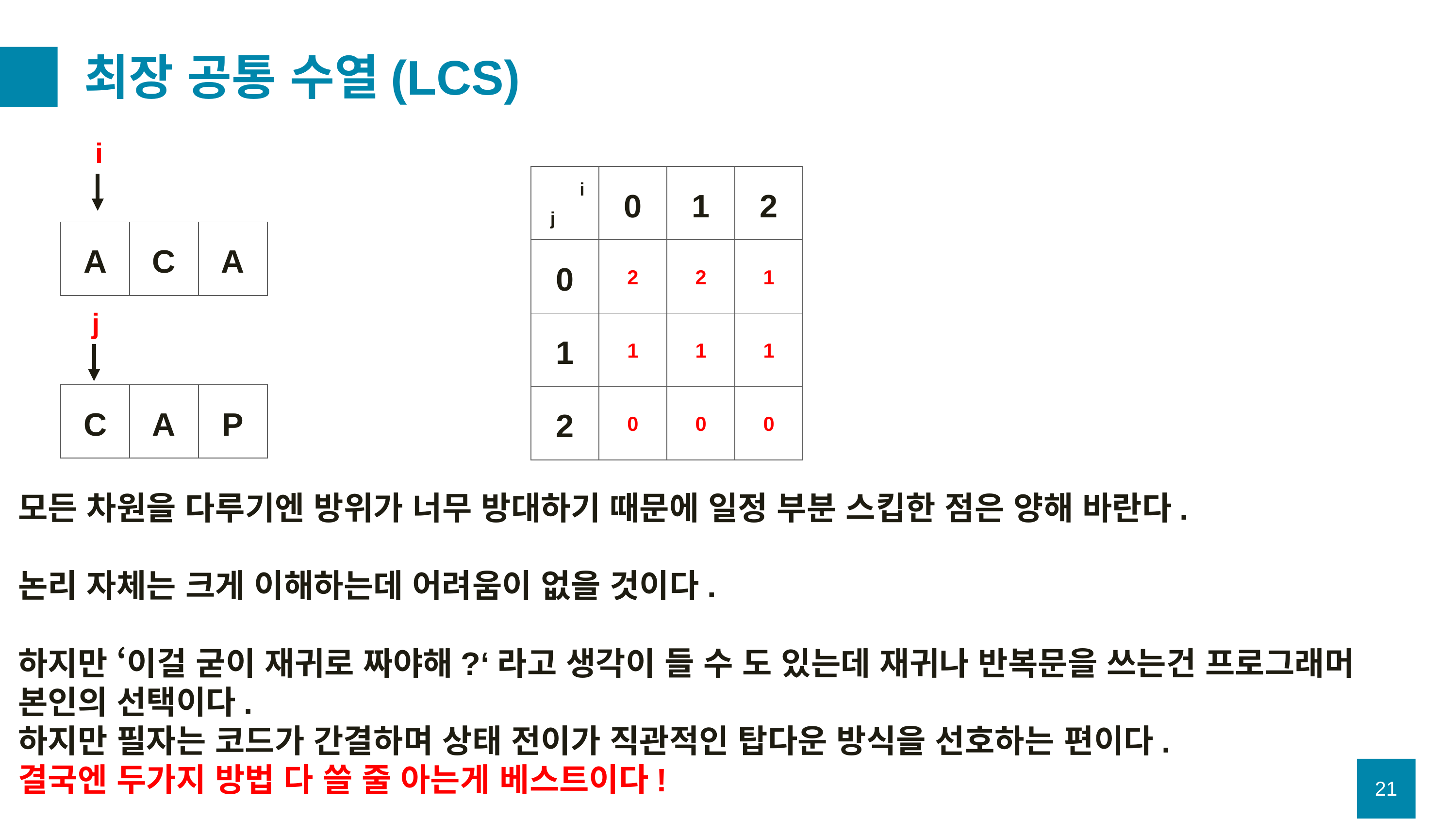

# 최장 공통 수열(LCS)
i
|  | 0 | 1 | 2 |
| --- | --- | --- | --- |
| 0 | 2 | 2 | 1 |
| 1 | 1 | 1 | 1 |
| 2 | 0 | 0 | 0 |
i
j
| A | C | A |
| --- | --- | --- |
j
| C | A | P |
| --- | --- | --- |
모든 차원을 다루기엔 방위가 너무 방대하기 때문에 일정 부분 스킵한 점은 양해 바란다.

논리 자체는 크게 이해하는데 어려움이 없을 것이다.

하지만 ‘이걸 굳이 재귀로 짜야해?‘라고 생각이 들 수 도 있는데 재귀나 반복문을 쓰는건 프로그래머 본인의 선택이다.
하지만 필자는 코드가 간결하며 상태 전이가 직관적인 탑다운 방식을 선호하는 편이다.
결국엔 두가지 방법 다 쓸 줄 아는게 베스트이다!
21